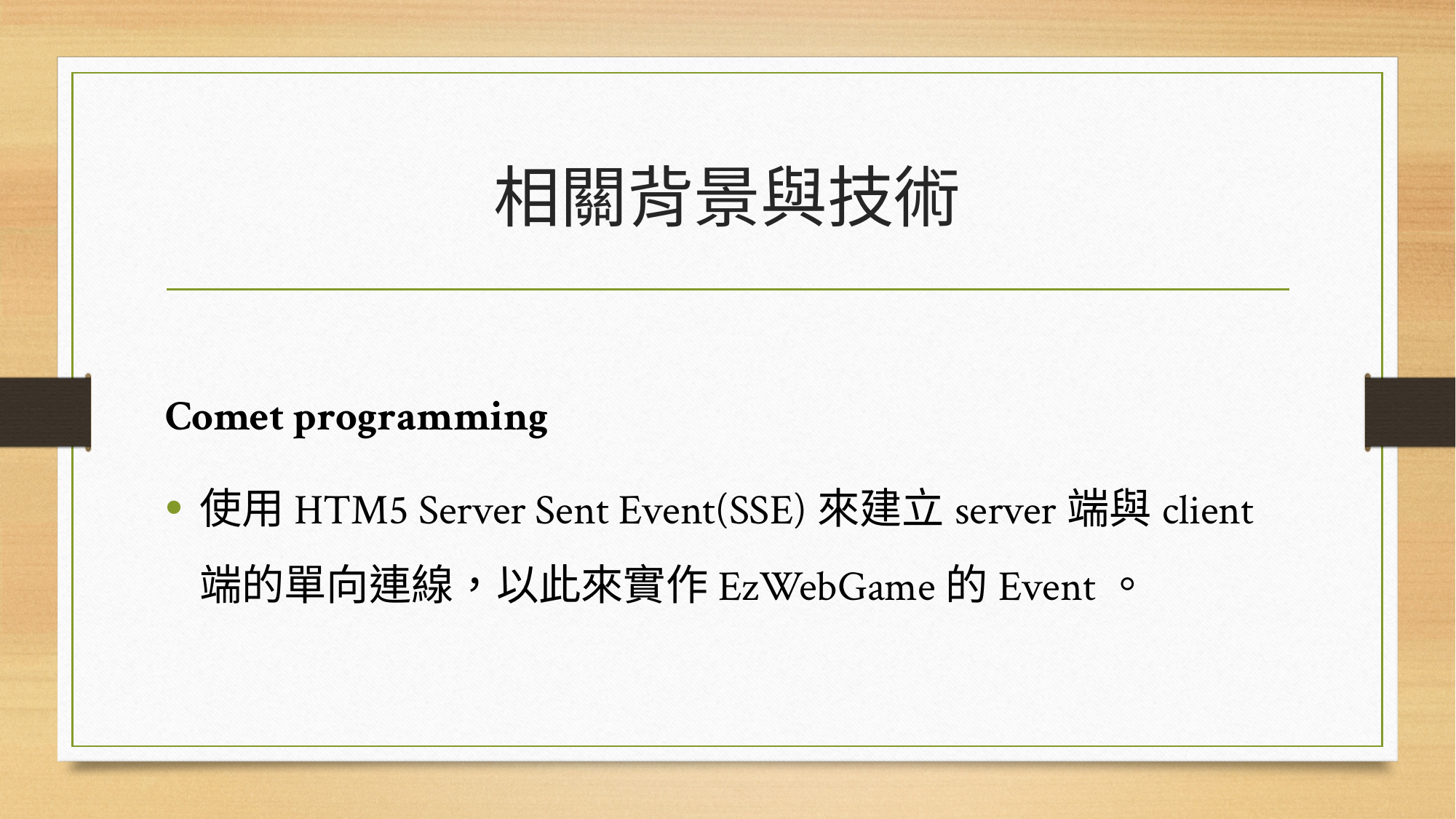

# 相關背景與技術
Comet programming
使用HTM5 Server Sent Event(SSE)來建立server端與client端的單向連線，以此來實作EzWebGame的Event。